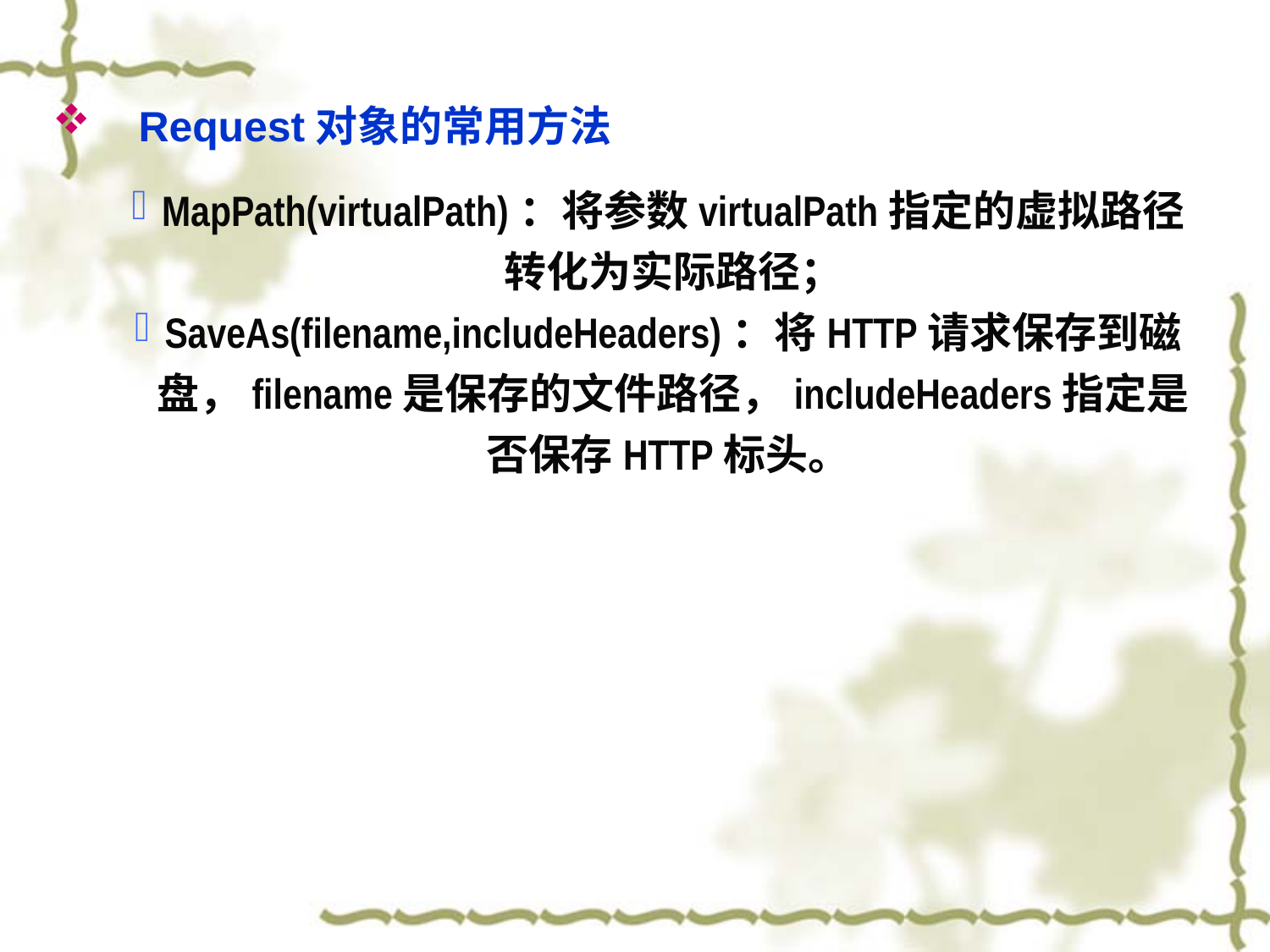

Request对象的常用方法
MapPath(virtualPath)：将参数virtualPath指定的虚拟路径转化为实际路径；
SaveAs(filename,includeHeaders)：将HTTP请求保存到磁盘，filename是保存的文件路径，includeHeaders指定是否保存HTTP标头。